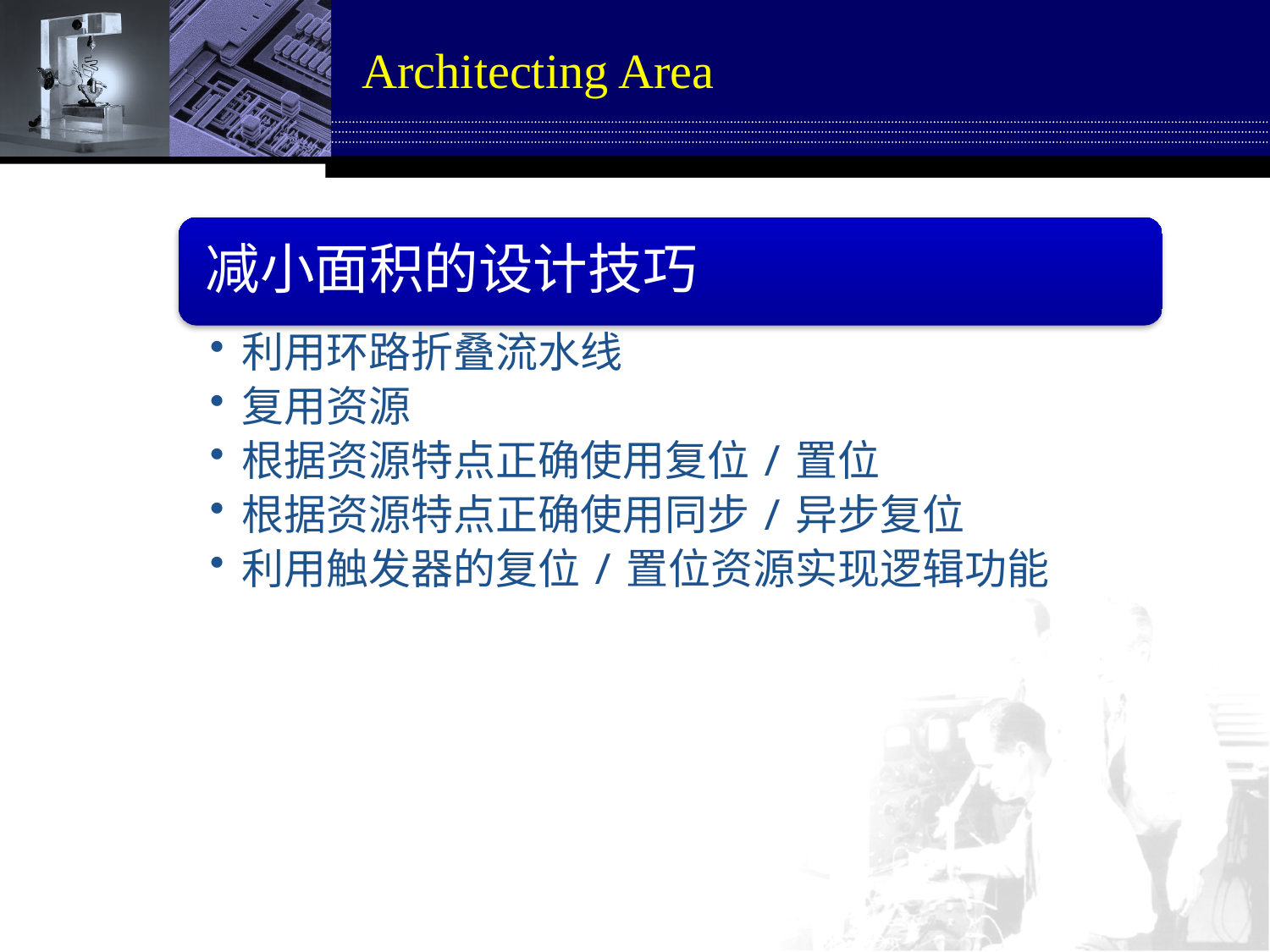

# Architecting Area

减小面积的设计技巧
利用环路折叠流水线
复用资源
根据资源特点正确使用复位/置位
根据资源特点正确使用同步/异步复位
利用触发器的复位/置位资源实现逻辑功能